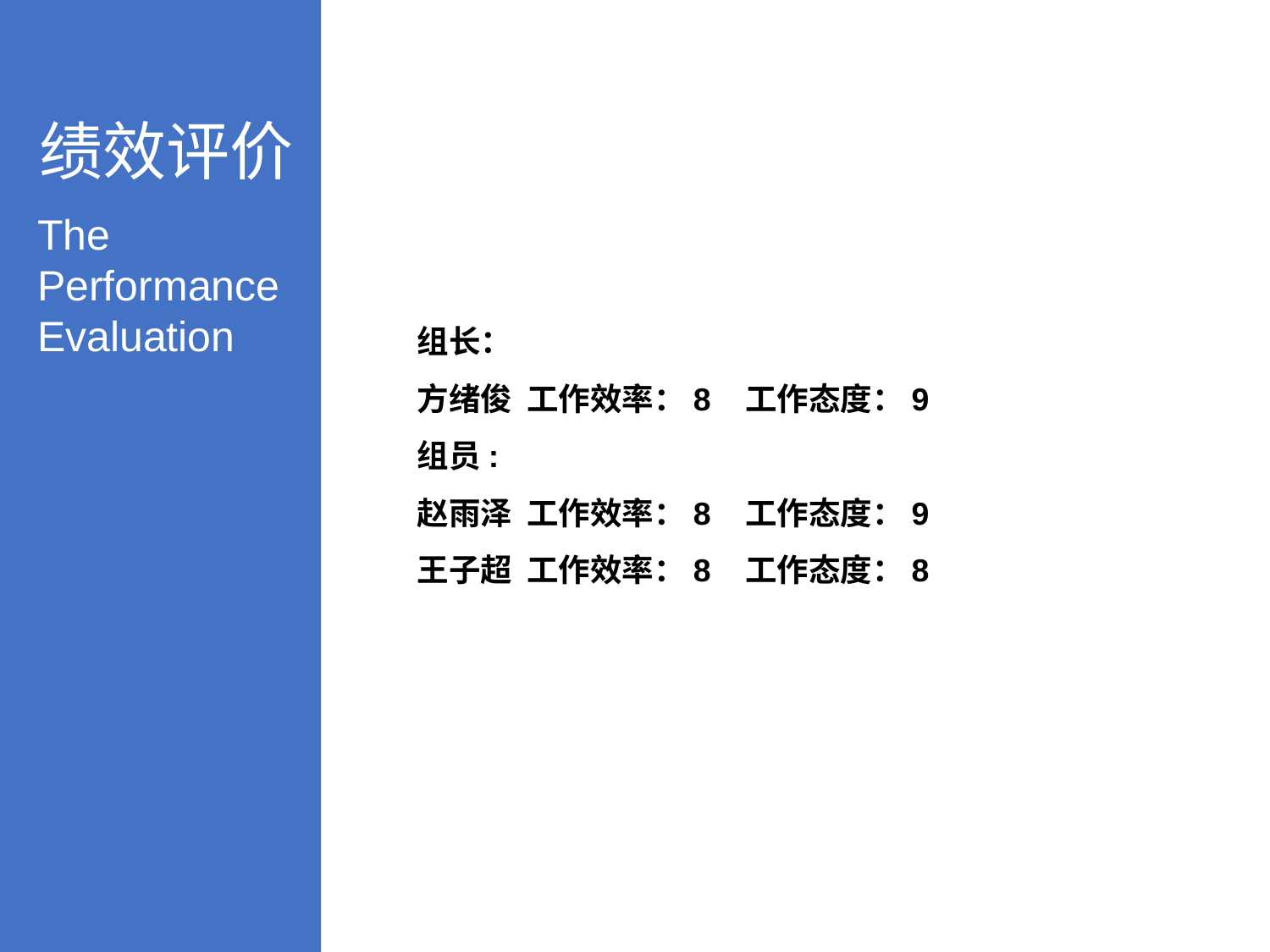

绩效评价
The Performance Evaluation
组长：
方绪俊  工作效率：8   工作态度：9
组员:
赵雨泽  工作效率：8   工作态度：9
王子超  工作效率：8   工作态度：8